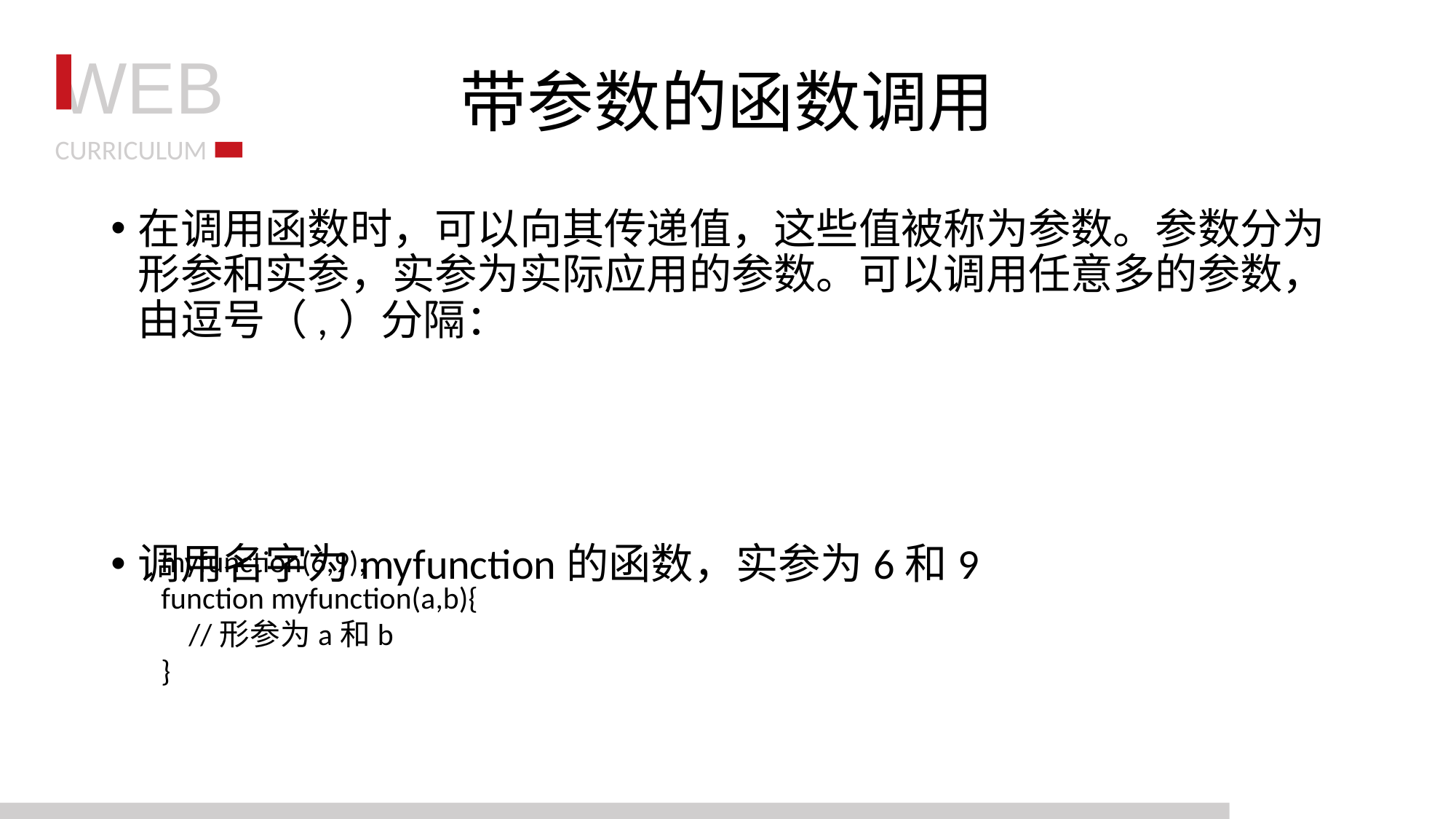

# 带参数的函数调用
在调用函数时，可以向其传递值，这些值被称为参数。参数分为形参和实参，实参为实际应用的参数。可以调用任意多的参数，由逗号（,）分隔：

调用名字为myfunction的函数，实参为6和9

myfunction(6,9);
function myfunction(a,b){
    //形参为a和b
}